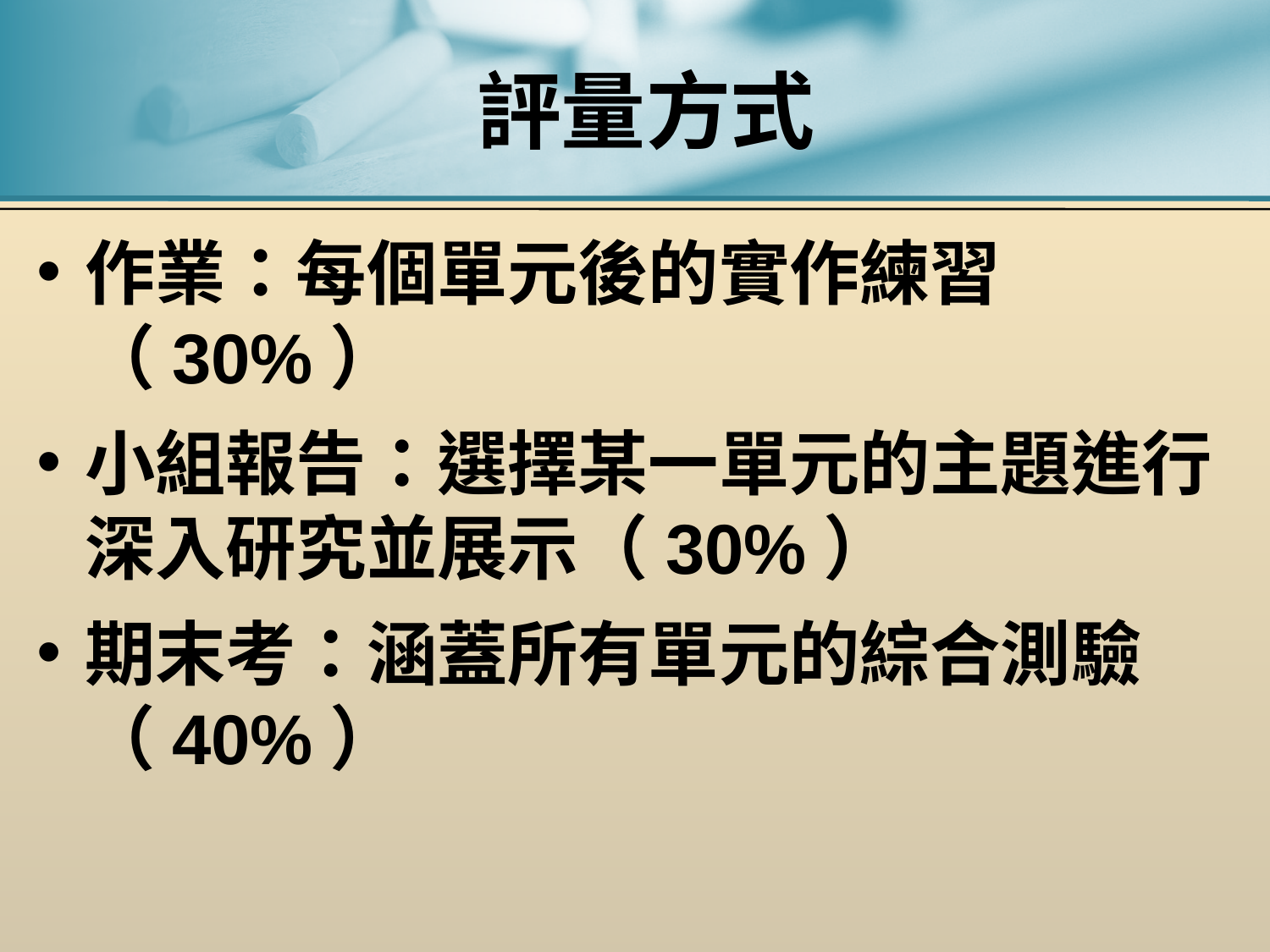

# 評量方式
作業：每個單元後的實作練習（30%）
小組報告：選擇某一單元的主題進行深入研究並展示（30%）
期末考：涵蓋所有單元的綜合測驗（40%）